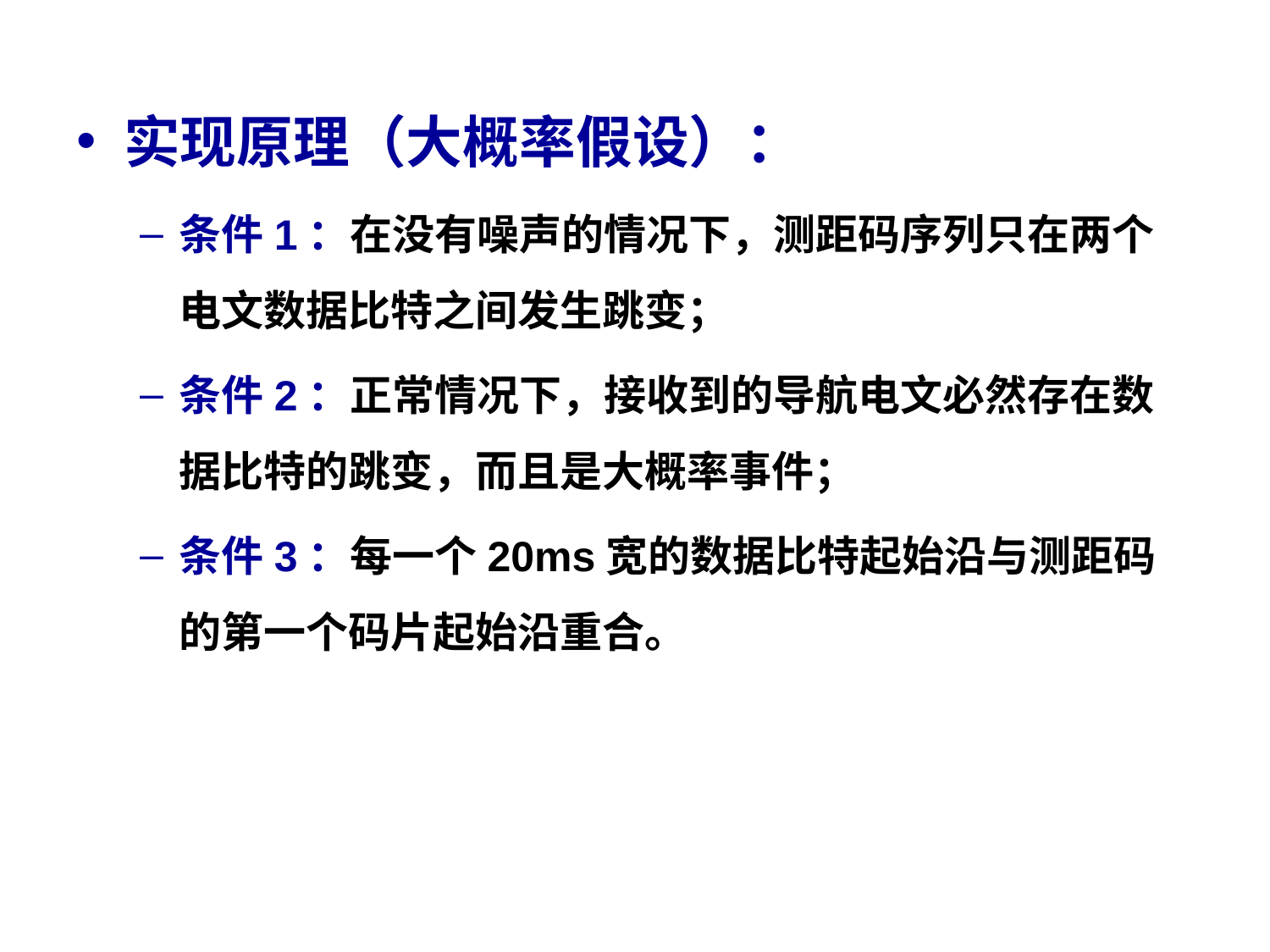

实现原理（大概率假设）：
条件1：在没有噪声的情况下，测距码序列只在两个电文数据比特之间发生跳变；
条件2：正常情况下，接收到的导航电文必然存在数据比特的跳变，而且是大概率事件；
条件3：每一个20ms宽的数据比特起始沿与测距码的第一个码片起始沿重合。